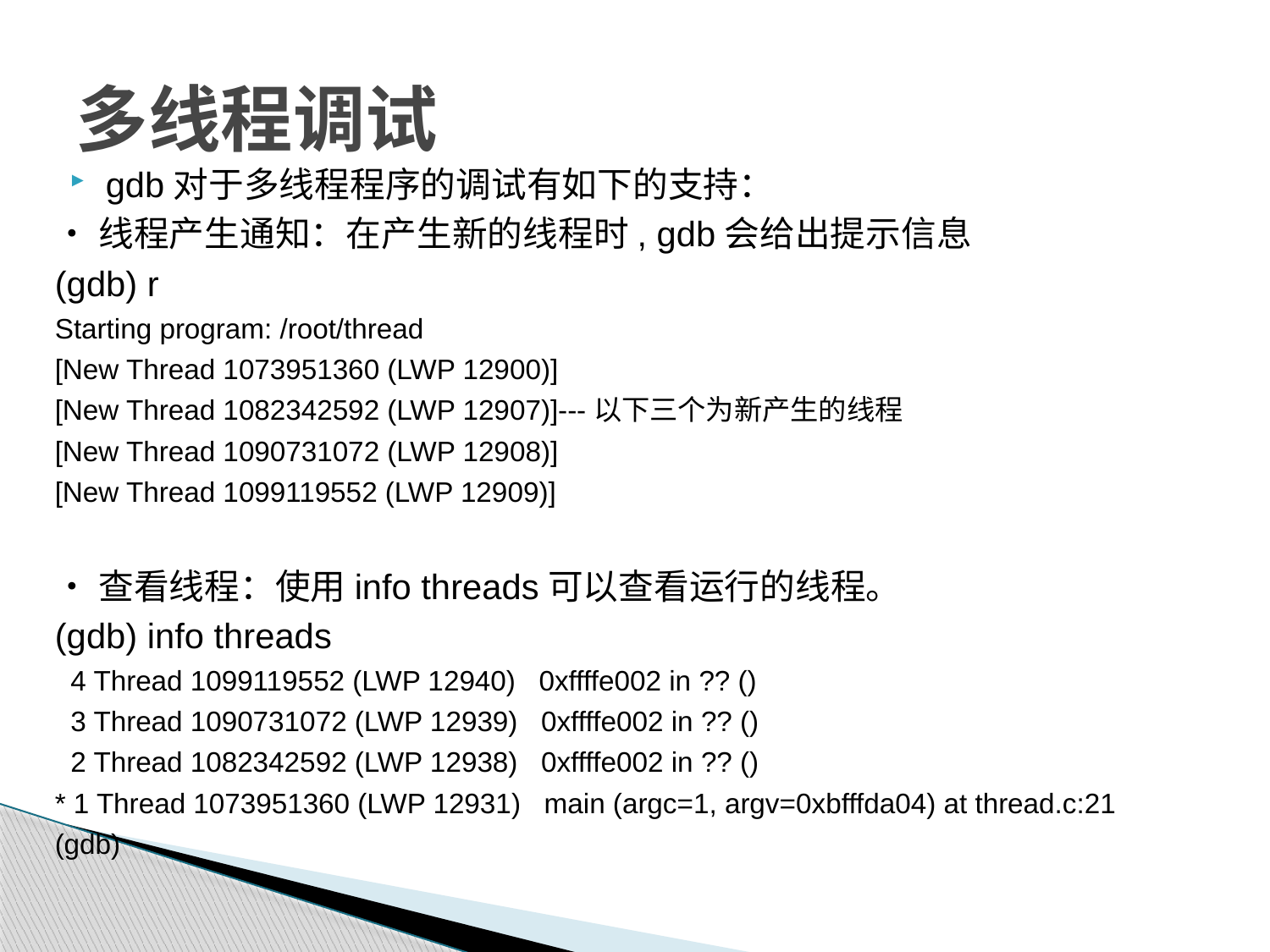

# 多线程调试
gdb对于多线程程序的调试有如下的支持：
•线程产生通知：在产生新的线程时, gdb会给出提示信息
(gdb) r
Starting program: /root/thread
[New Thread 1073951360 (LWP 12900)]
[New Thread 1082342592 (LWP 12907)]---以下三个为新产生的线程
[New Thread 1090731072 (LWP 12908)]
[New Thread 1099119552 (LWP 12909)]

•查看线程：使用info threads可以查看运行的线程。
(gdb) info threads
  4 Thread 1099119552 (LWP 12940)   0xffffe002 in ?? ()
  3 Thread 1090731072 (LWP 12939)   0xffffe002 in ?? ()
  2 Thread 1082342592 (LWP 12938)   0xffffe002 in ?? ()
* 1 Thread 1073951360 (LWP 12931)   main (argc=1, argv=0xbfffda04) at thread.c:21
(gdb)